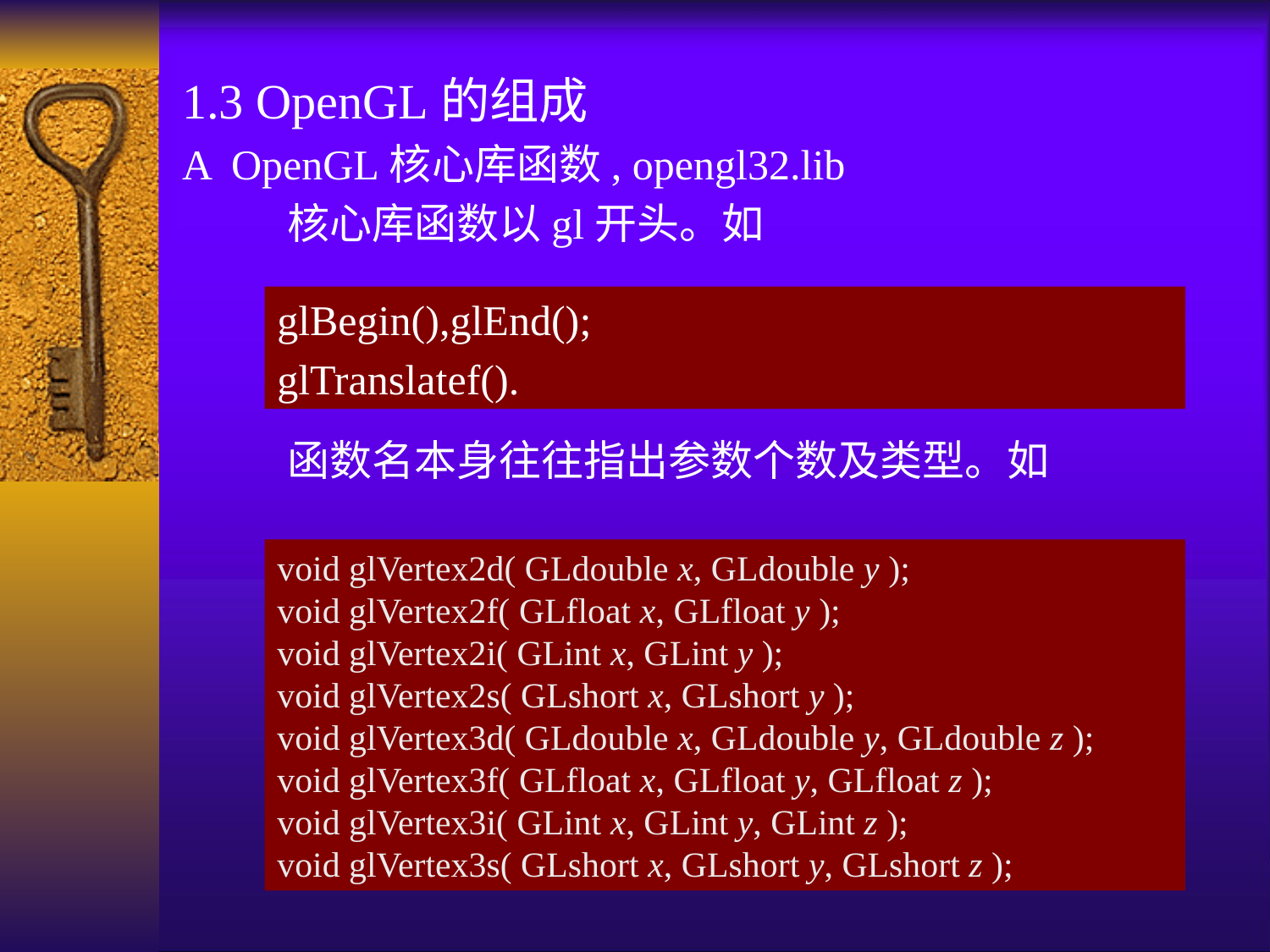

1.3 OpenGL的组成
A  OpenGL核心库函数, opengl32.lib
          核心库函数以gl开头。如

          函数名本身往往指出参数个数及类型。如
glBegin(),glEnd();
glTranslatef().
void glVertex2d( GLdouble x, GLdouble y );
void glVertex2f( GLfloat x, GLfloat y );
void glVertex2i( GLint x, GLint y );
void glVertex2s( GLshort x, GLshort y );
void glVertex3d( GLdouble x, GLdouble y, GLdouble z );
void glVertex3f( GLfloat x, GLfloat y, GLfloat z );
void glVertex3i( GLint x, GLint y, GLint z );
void glVertex3s( GLshort x, GLshort y, GLshort z );